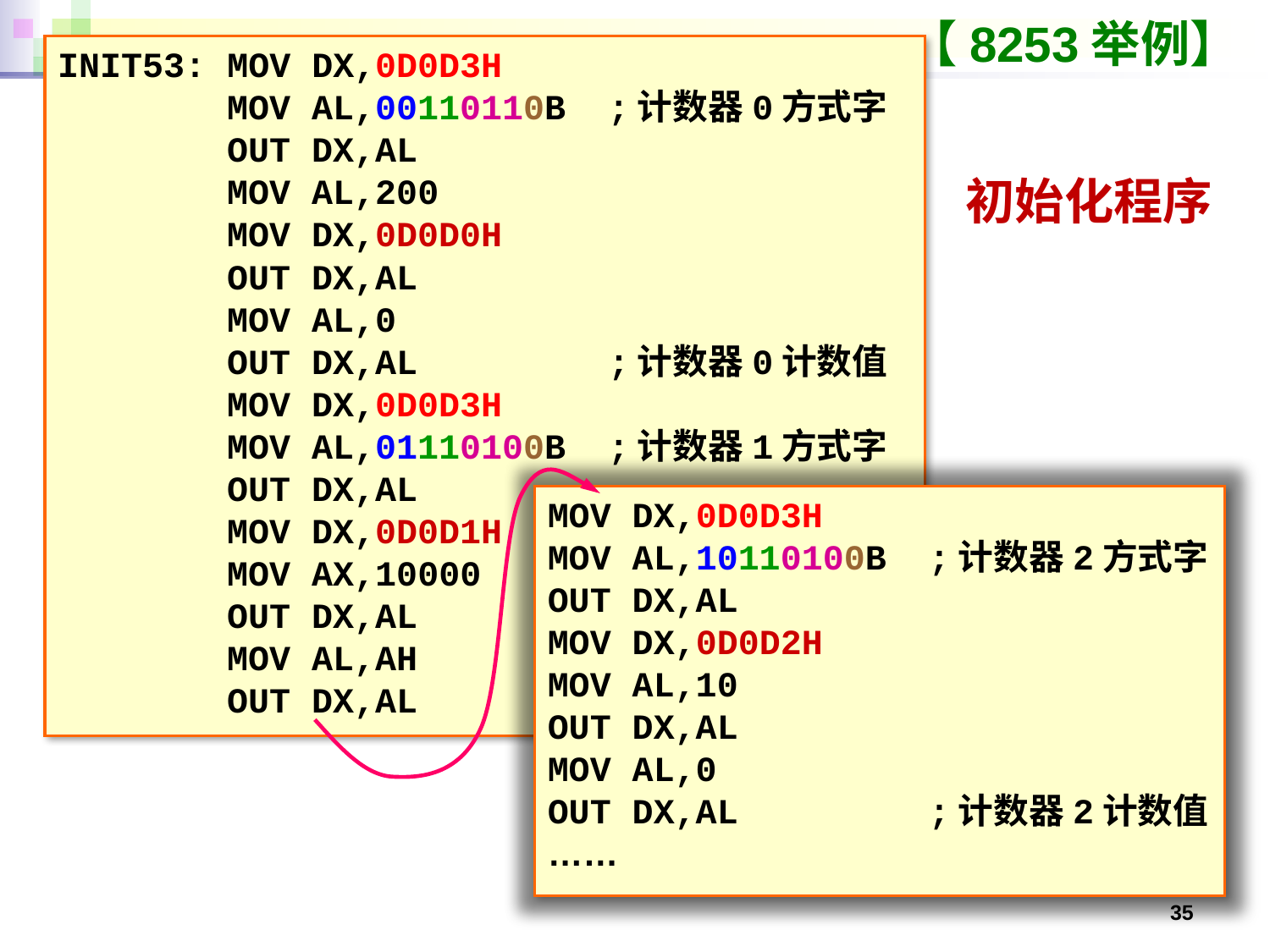

【8253举例】
INIT53: MOV DX,0D0D3H
        MOV AL,00110110B  ;计数器0方式字
        OUT DX,AL
        MOV AL,200
        MOV DX,0D0D0H
        OUT DX,AL
        MOV AL,0
        OUT DX,AL         ;计数器0计数值
        MOV DX,0D0D3H
        MOV AL,01110100B  ;计数器1方式字
        OUT DX,AL
        MOV DX,0D0D1H
        MOV AX,10000
        OUT DX,AL
        MOV AL,AH
        OUT DX,AL         ;计数器1计数值
初始化程序

MOV DX,0D0D3H
MOV AL,10110100B  ;计数器2方式字
OUT DX,AL
MOV DX,0D0D2H
MOV AL,10
OUT DX,AL
MOV AL,0
OUT DX,AL         ;计数器2计数值
……
35